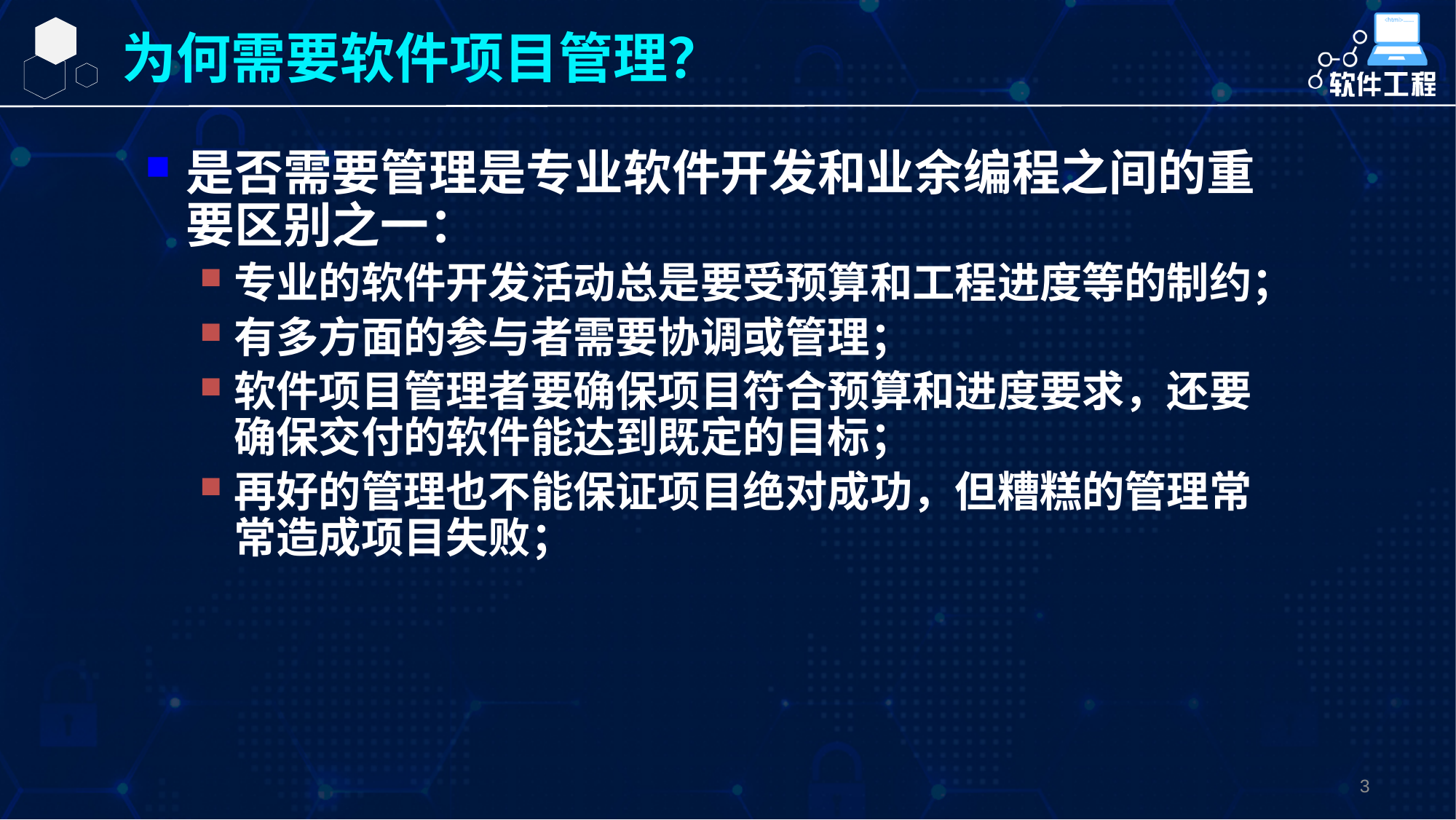

3
为何需要软件项目管理？
是否需要管理是专业软件开发和业余编程之间的重要区别之一：
专业的软件开发活动总是要受预算和工程进度等的制约；
有多方面的参与者需要协调或管理；
软件项目管理者要确保项目符合预算和进度要求，还要确保交付的软件能达到既定的目标；
再好的管理也不能保证项目绝对成功，但糟糕的管理常常造成项目失败；